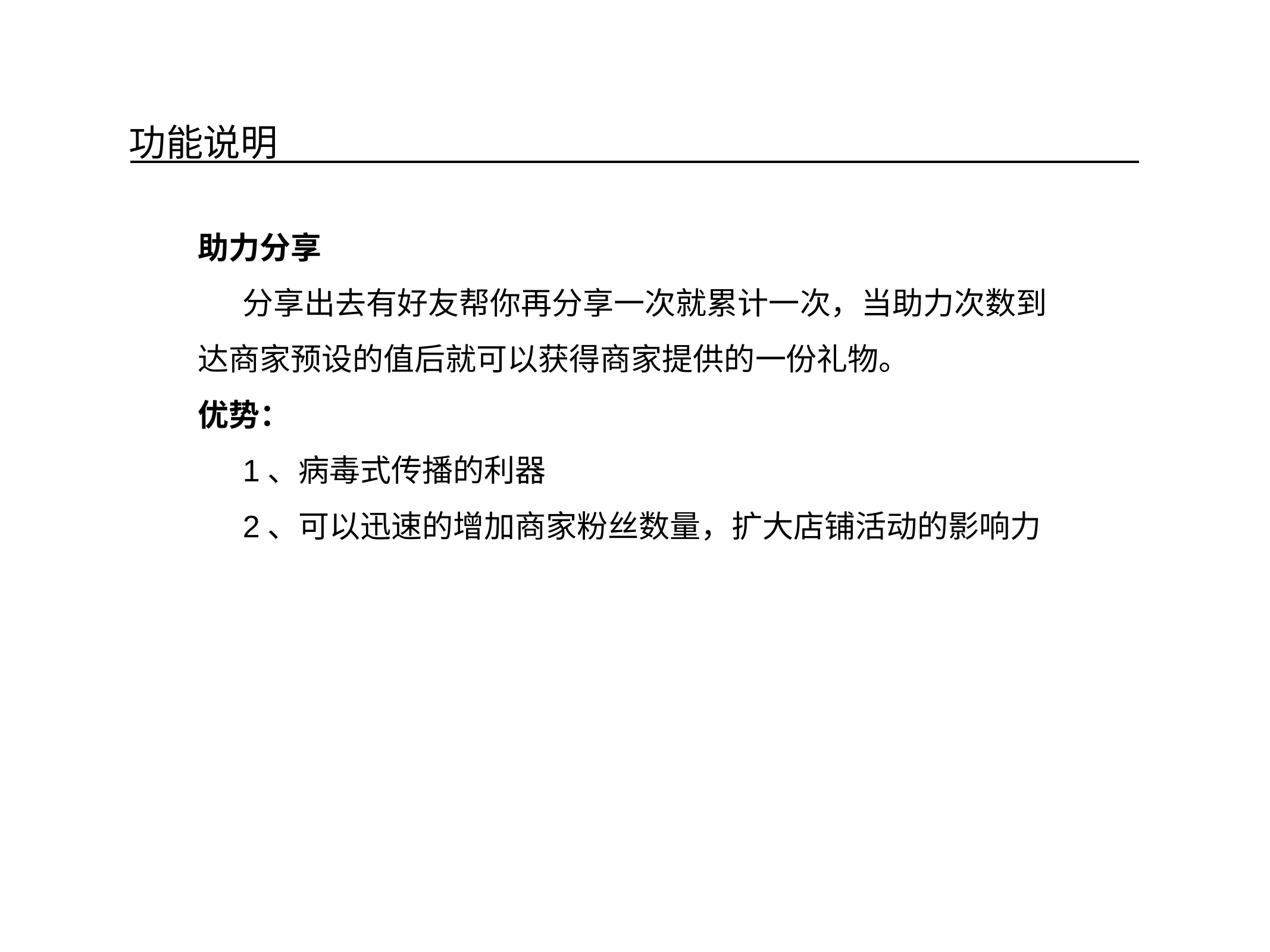

# 功能说明
助力分享
分享出去有好友帮你再分享一次就累计一次，当助力次数到达商家预设的值后就可以获得商家提供的一份礼物。
优势：
1、病毒式传播的利器
2、可以迅速的增加商家粉丝数量，扩大店铺活动的影响力